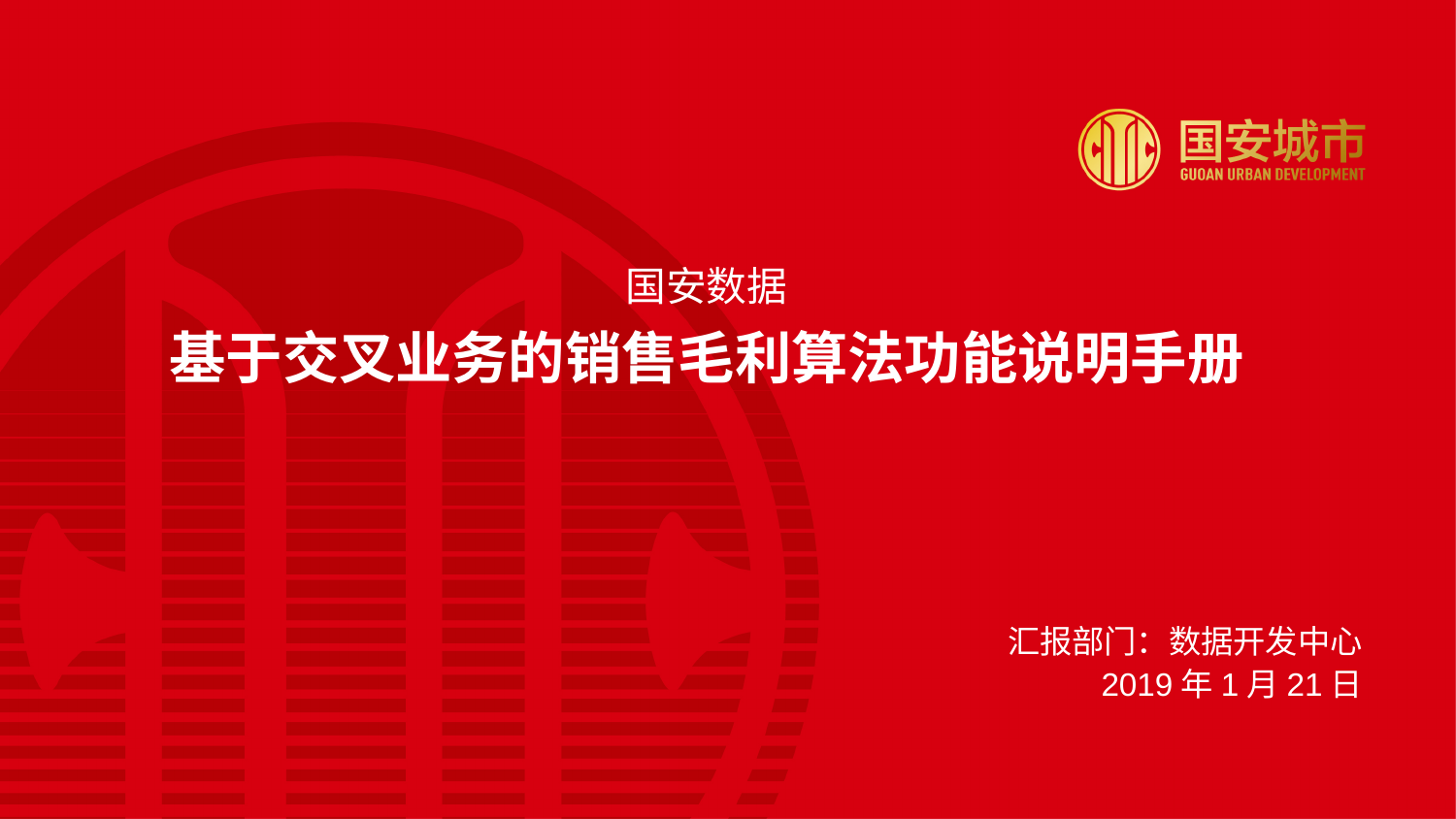

# 国安数据 基于交叉业务的销售毛利算法功能说明手册
汇报部门：数据开发中心
2019年1月21日